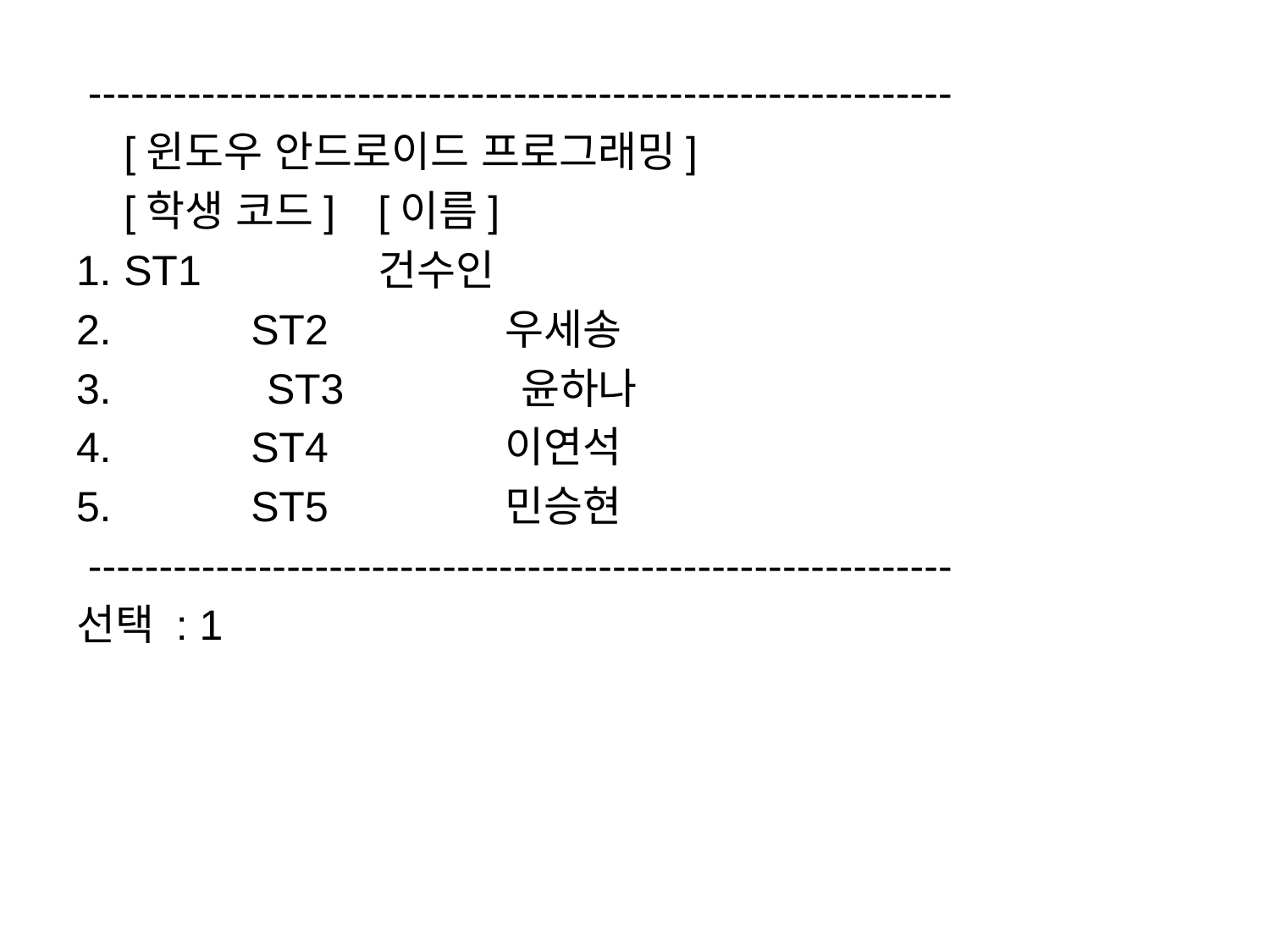

-------------------------------------------------------------
	[윈도우 안드로이드 프로그래밍]
	[학생 코드]	[이름]
1. 	ST1		건수인
2.		ST2		우세송
3.		ST3		윤하나
4.		ST4		이연석
5.		ST5		민승현
 -------------------------------------------------------------
선택 : 1